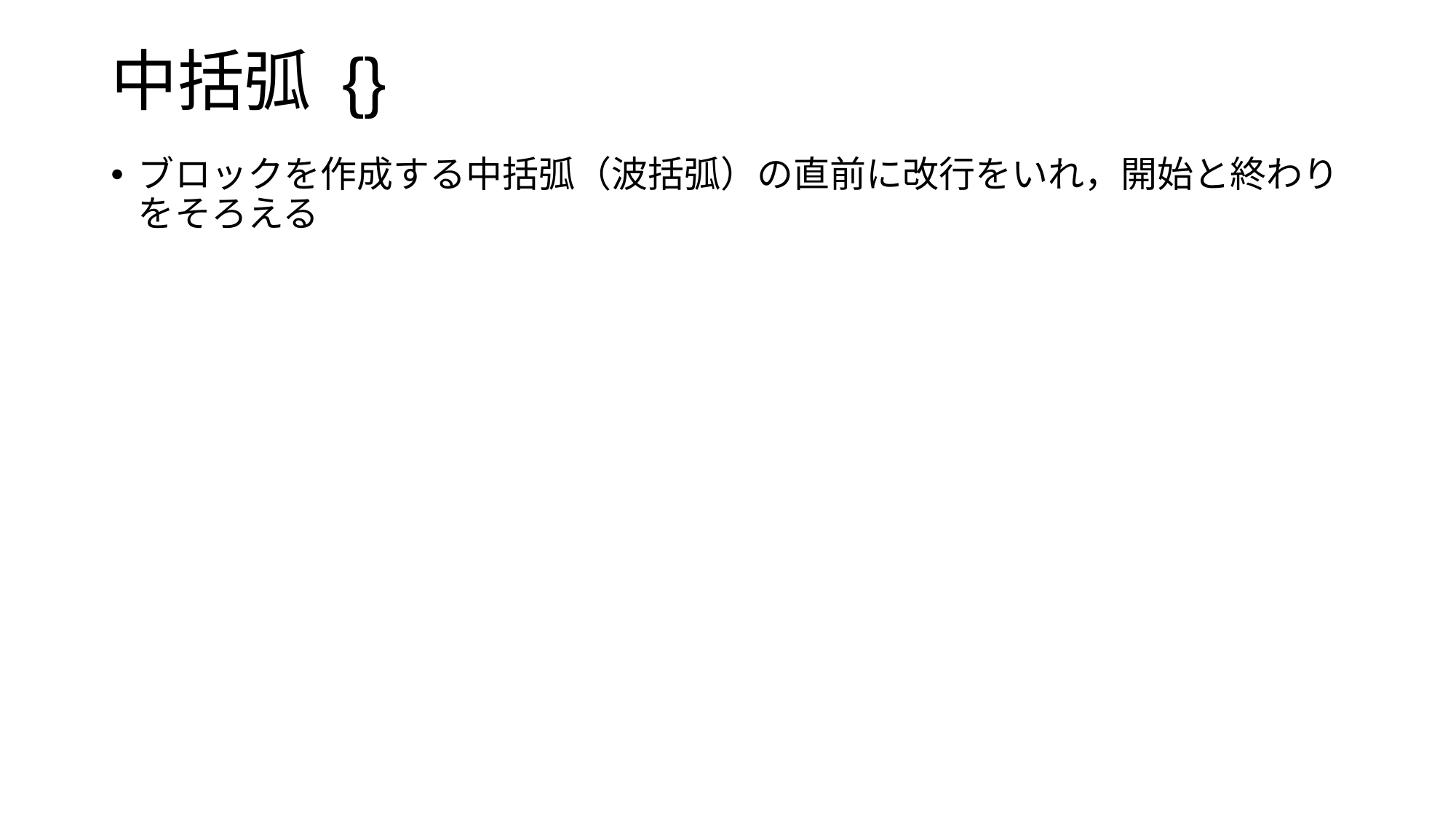

# 中括弧 {}
ブロックを作成する中括弧（波括弧）の直前に改行をいれ，開始と終わりをそろえる